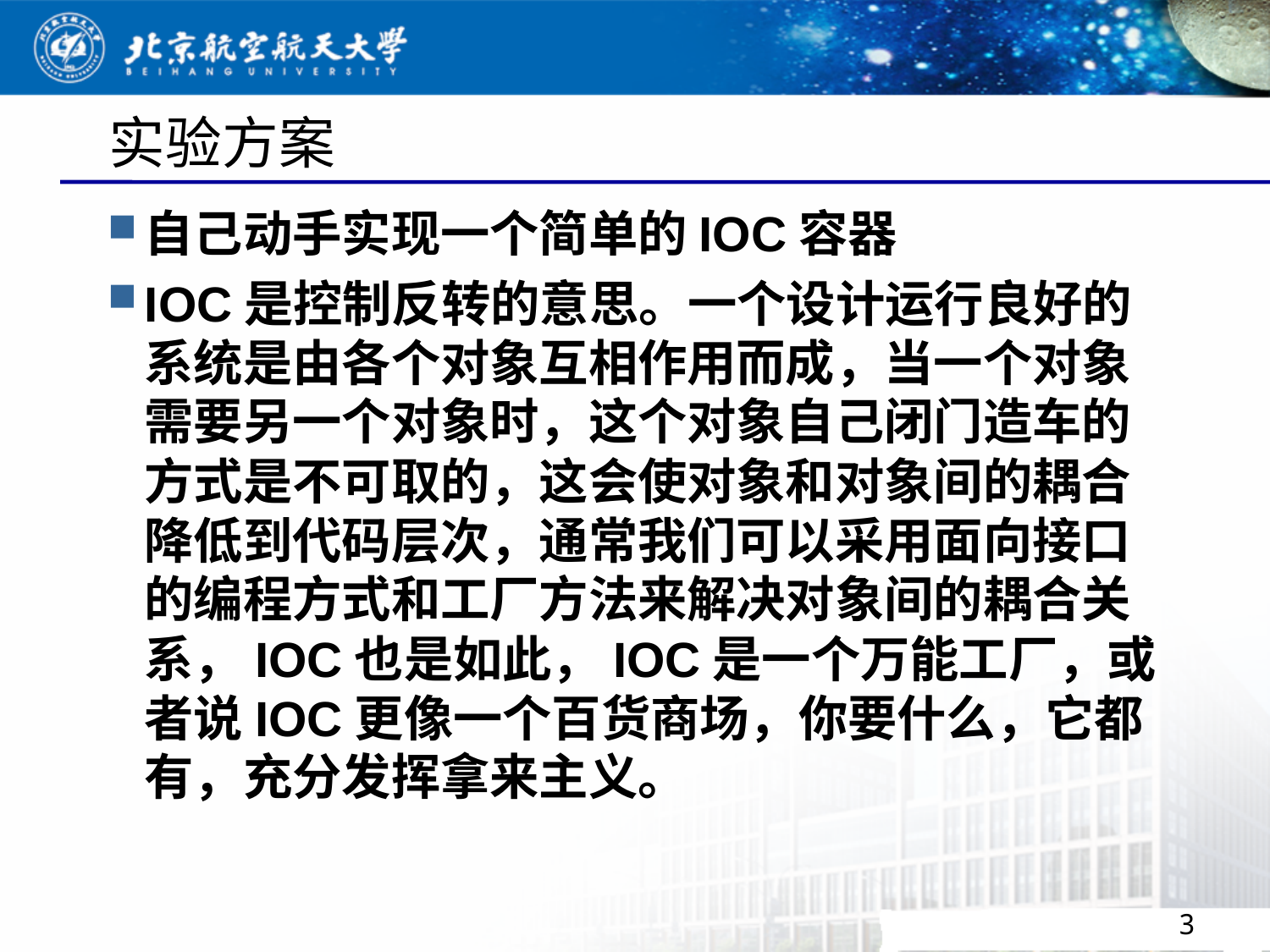

# 实验方案
自己动手实现一个简单的IOC容器
IOC是控制反转的意思。一个设计运行良好的系统是由各个对象互相作用而成，当一个对象需要另一个对象时，这个对象自己闭门造车的方式是不可取的，这会使对象和对象间的耦合降低到代码层次，通常我们可以采用面向接口的编程方式和工厂方法来解决对象间的耦合关系，IOC也是如此，IOC是一个万能工厂，或者说IOC更像一个百货商场，你要什么，它都有，充分发挥拿来主义。